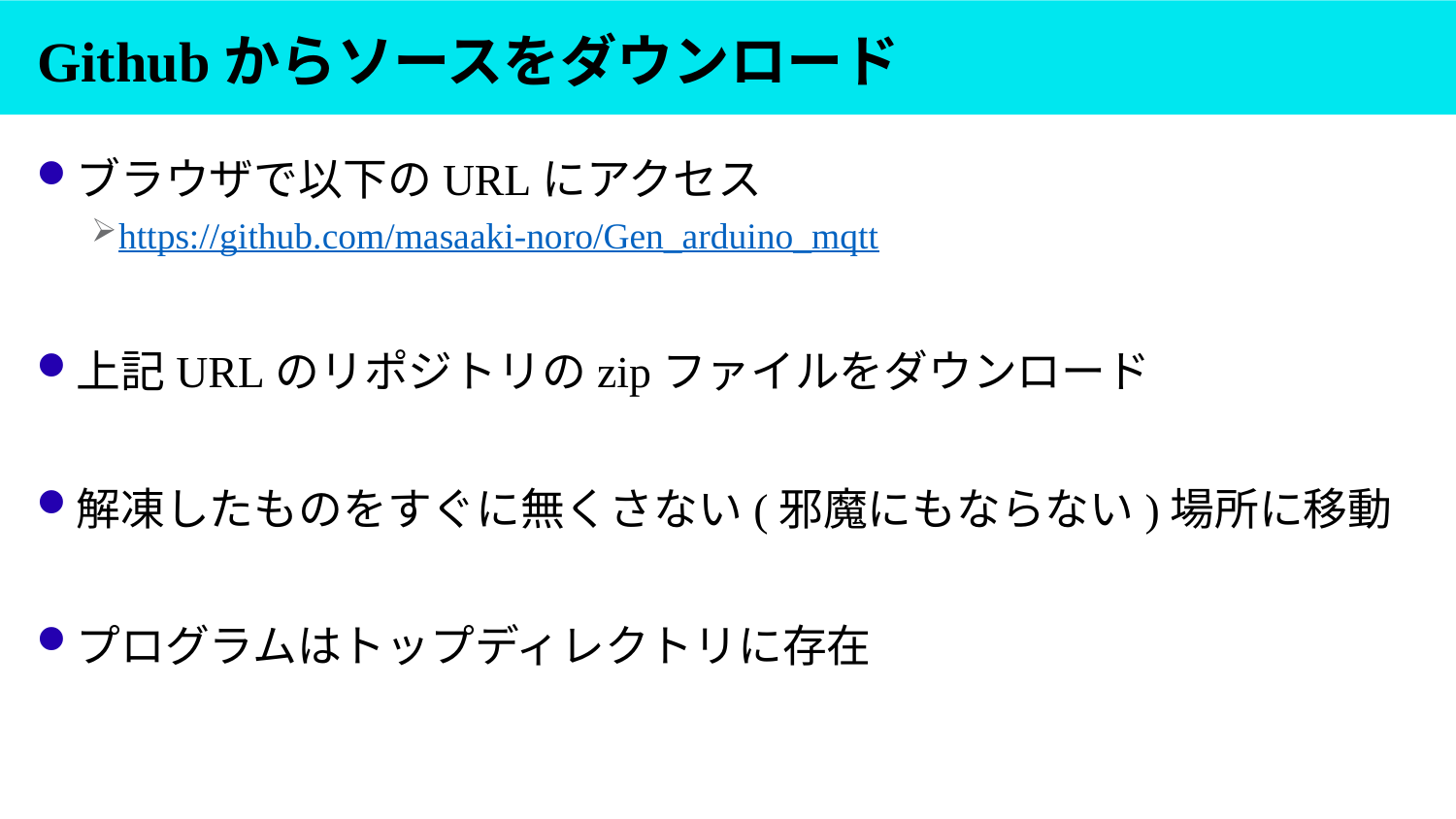

# Githubからソースをダウンロード
ブラウザで以下のURLにアクセス
https://github.com/masaaki-noro/Gen_arduino_mqtt

上記URLのリポジトリのzipファイルをダウンロード

解凍したものをすぐに無くさない(邪魔にもならない)場所に移動

プログラムはトップディレクトリに存在